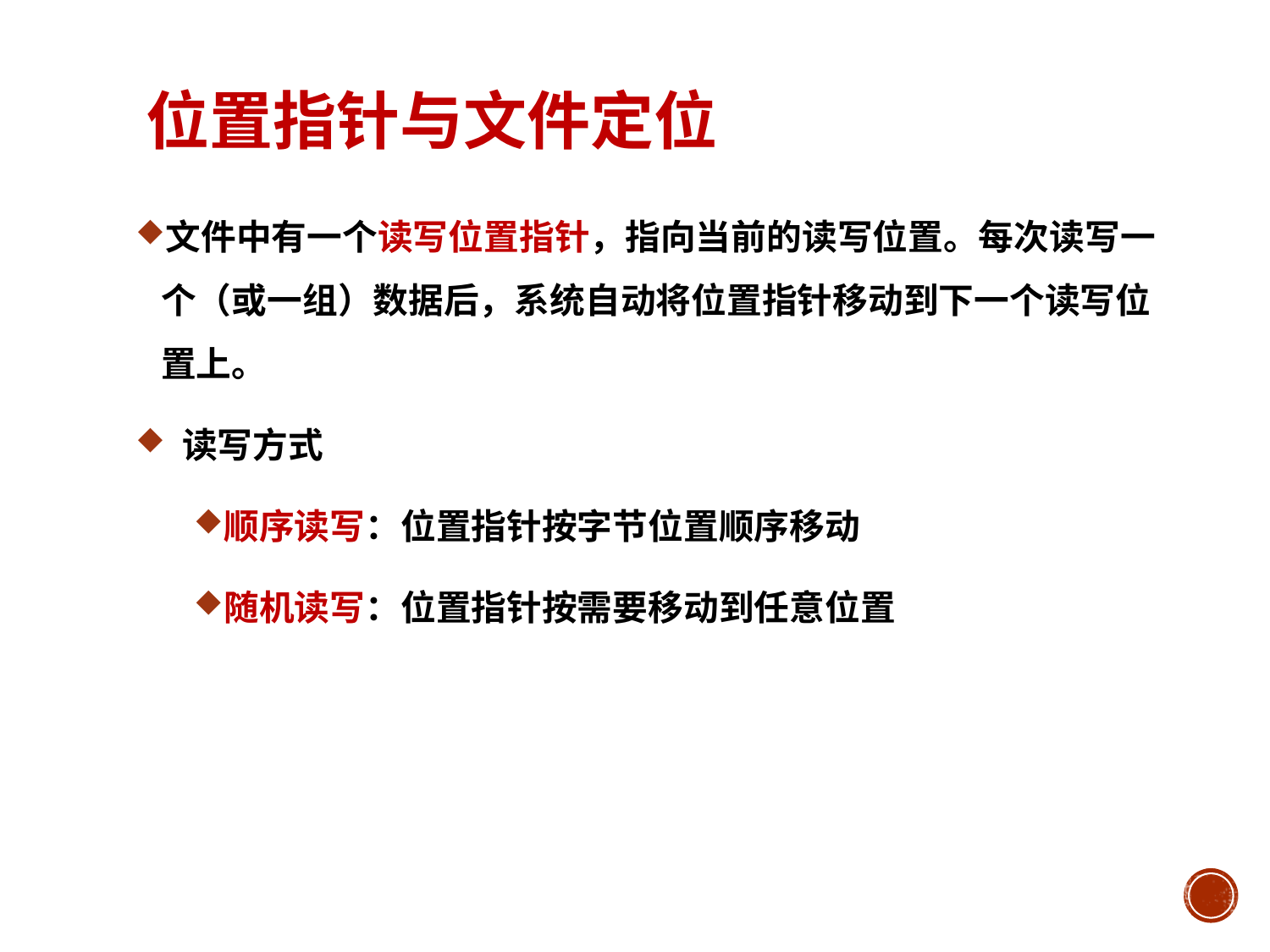

# 位置指针与文件定位
文件中有一个读写位置指针，指向当前的读写位置。每次读写一个（或一组）数据后，系统自动将位置指针移动到下一个读写位置上。
 读写方式
顺序读写：位置指针按字节位置顺序移动
随机读写：位置指针按需要移动到任意位置
18